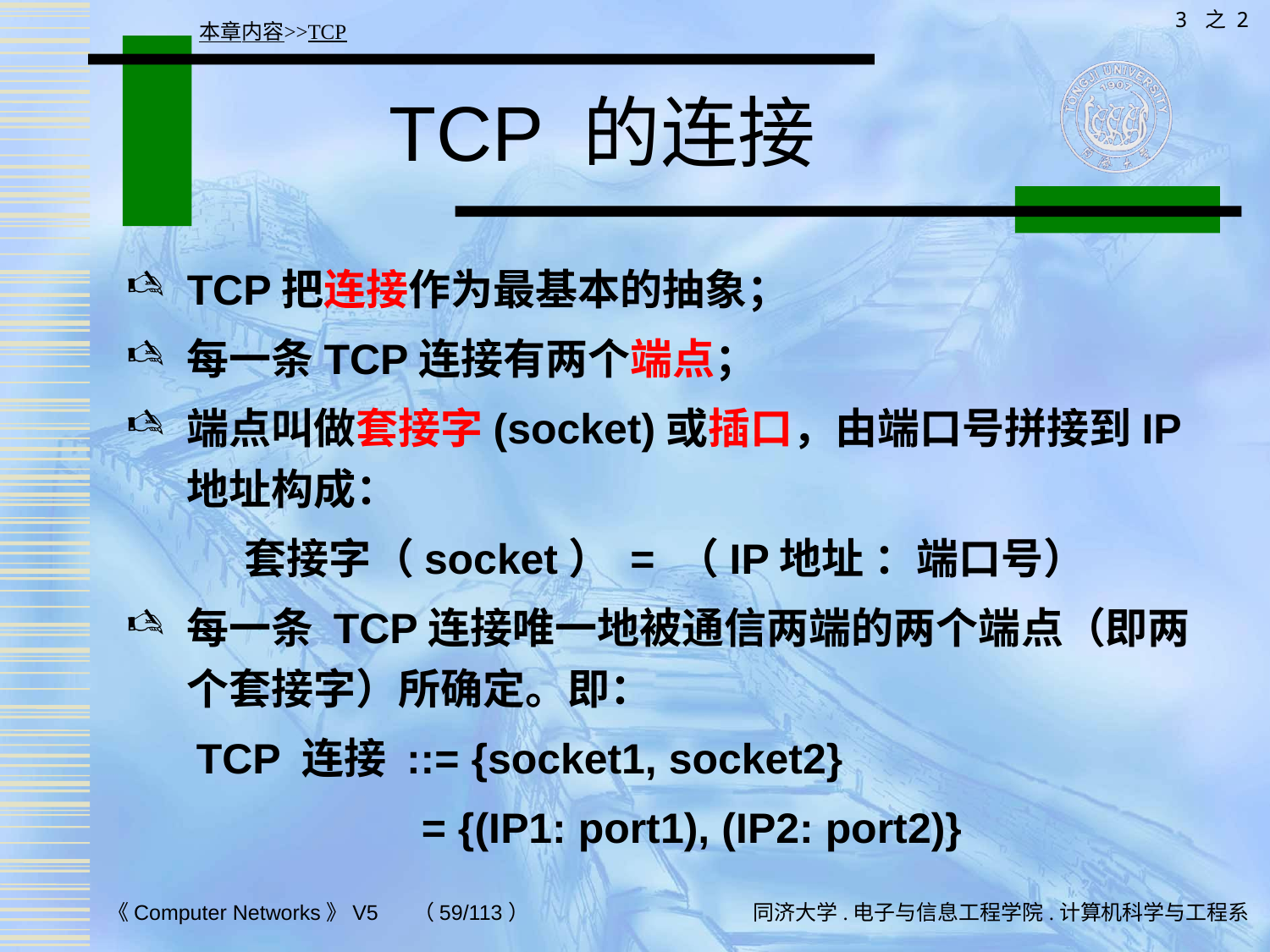

3 之 2
本章内容>>TCP
# TCP 的连接
TCP把连接作为最基本的抽象；
每一条TCP连接有两个端点；
端点叫做套接字(socket)或插口，由端口号拼接到IP 地址构成：
套接字（socket） = （IP地址 ：端口号）
每一条 TCP连接唯一地被通信两端的两个端点（即两个套接字）所确定。即：
      TCP 连接 ::= {socket1, socket2}
                         = {(IP1: port1), (IP2: port2)}